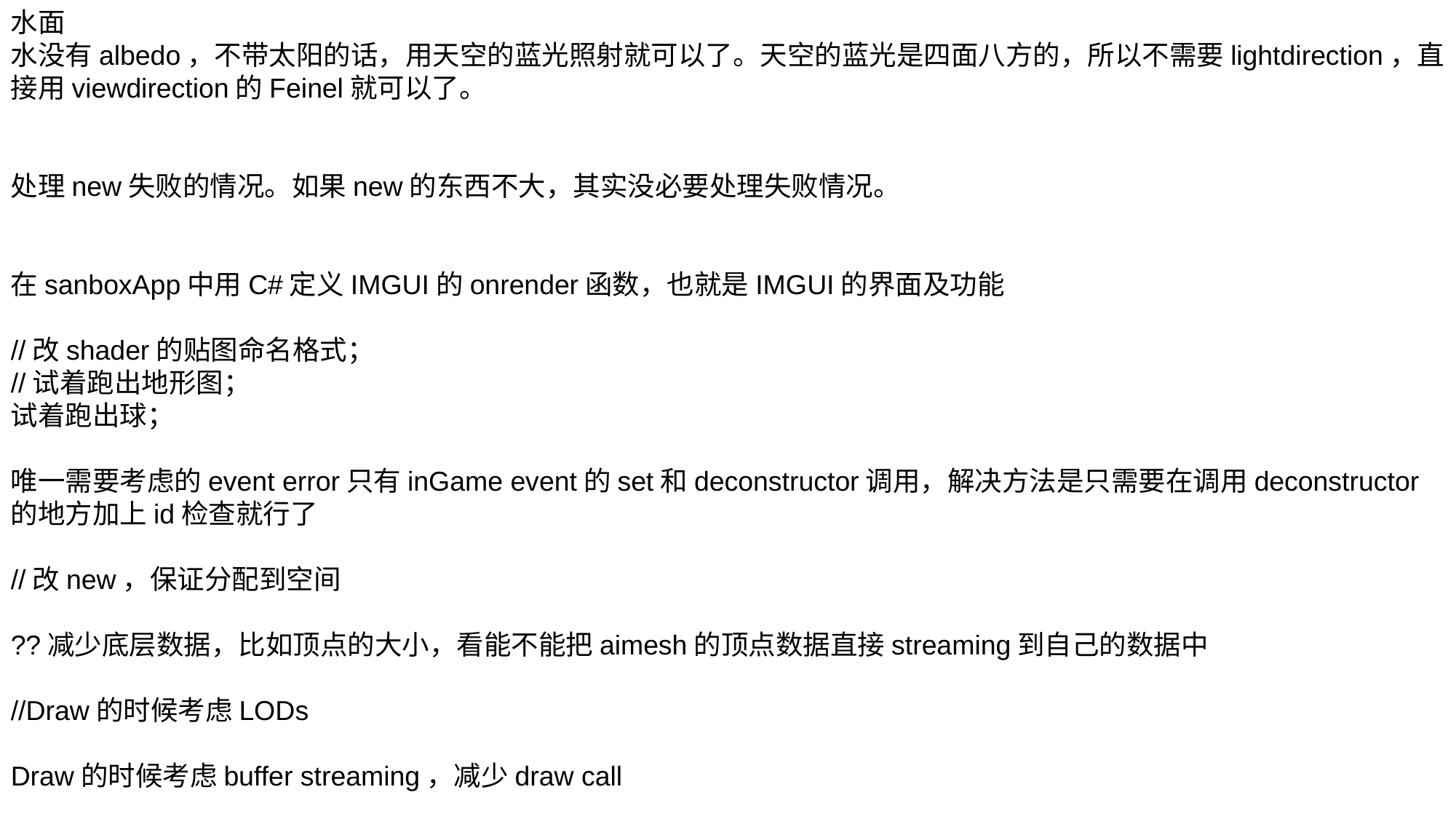

水面
水没有albedo，不带太阳的话，用天空的蓝光照射就可以了。天空的蓝光是四面八方的，所以不需要lightdirection，直接用viewdirection的Feinel就可以了。

处理new失败的情况。如果new的东西不大，其实没必要处理失败情况。

在sanboxApp中用C#定义IMGUI的onrender函数，也就是IMGUI的界面及功能

//改shader的贴图命名格式；
//试着跑出地形图；
试着跑出球；

唯一需要考虑的event error只有inGame event的set和deconstructor调用，解决方法是只需要在调用deconstructor的地方加上id检查就行了

//改new，保证分配到空间

??减少底层数据，比如顶点的大小，看能不能把aimesh的顶点数据直接streaming到自己的数据中

//Draw的时候考虑LODs

Draw的时候考虑buffer streaming，减少draw call

先update(), 再draw()和physics()